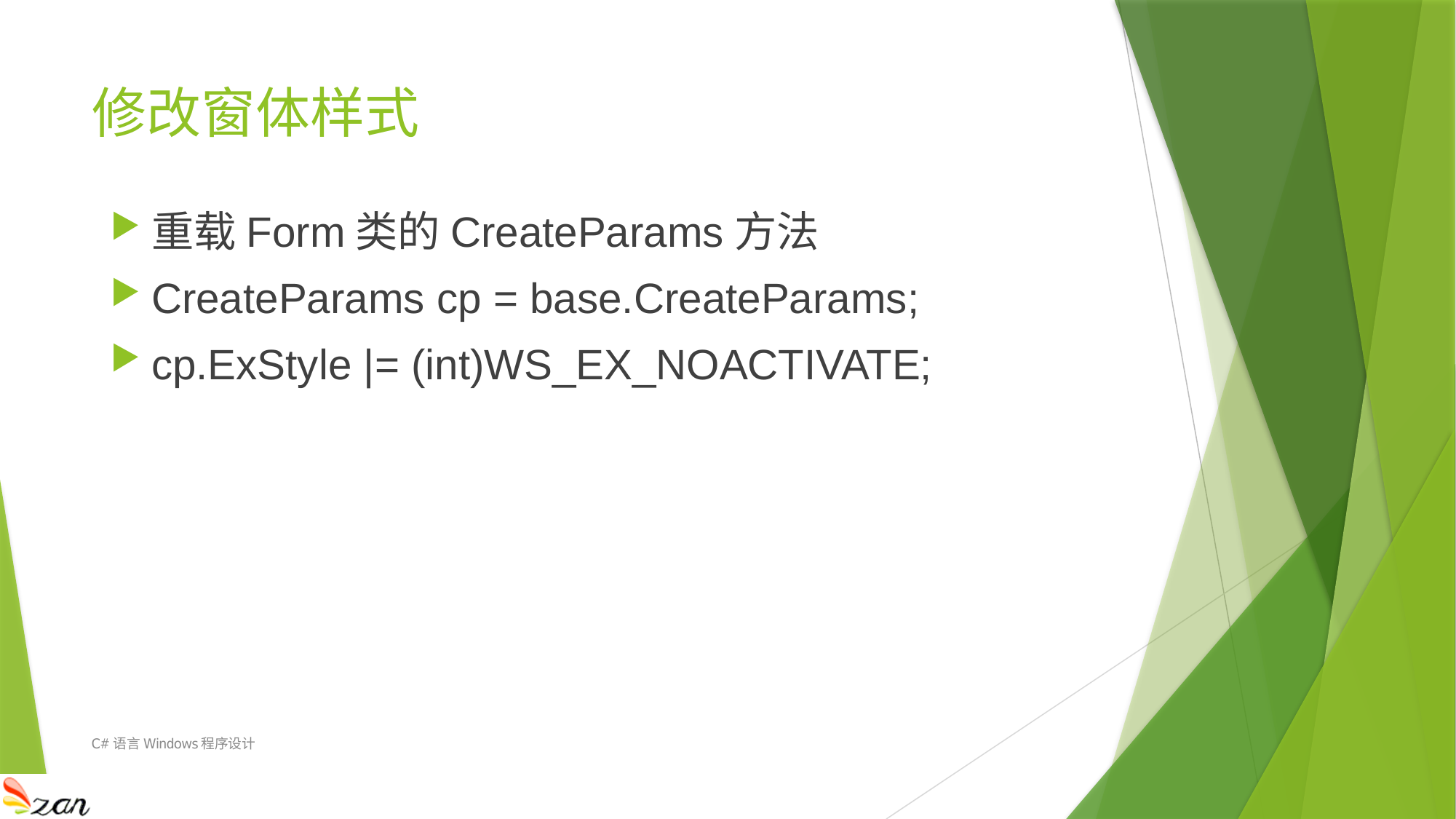

# 修改窗体样式
重载Form类的CreateParams方法
CreateParams cp = base.CreateParams;
cp.ExStyle |= (int)WS_EX_NOACTIVATE;
C#语言Windows程序设计